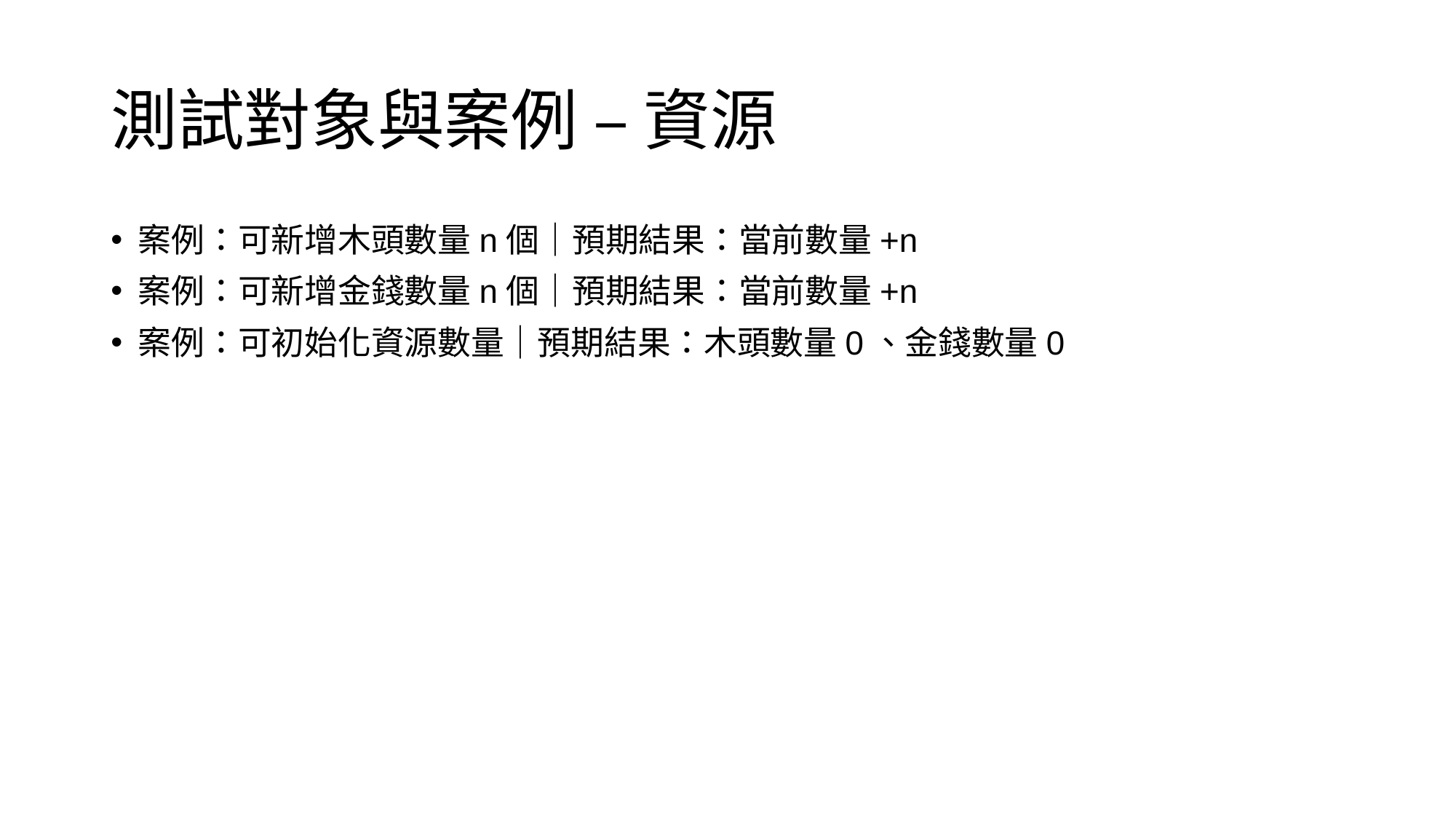

# 測試對象與案例 – 資源
案例：可新增木頭數量n個｜預期結果：當前數量+n
案例：可新增金錢數量n個｜預期結果：當前數量+n
案例：可初始化資源數量｜預期結果：木頭數量0、金錢數量0